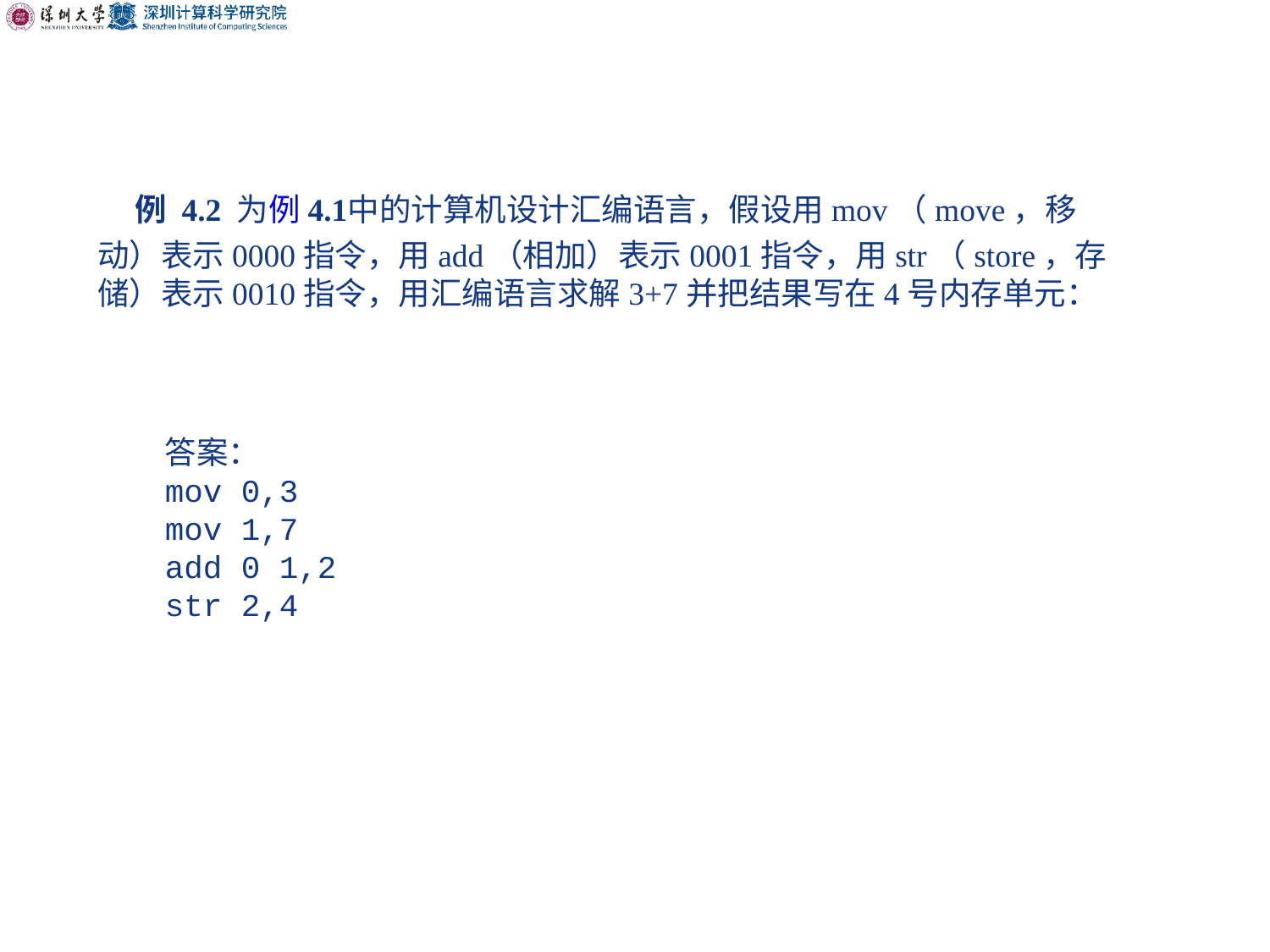

例 4.2 为例 4.1中的计算机设计汇编语言，假设用mov（move，移动）表示0000指令，用add（相加）表示0001指令，用str（store，存储）表示0010指令，用汇编语言求解3+7并把结果写在4号内存单元：
答案：
mov 0,3
mov 1,7
add 0 1,2
str 2,4